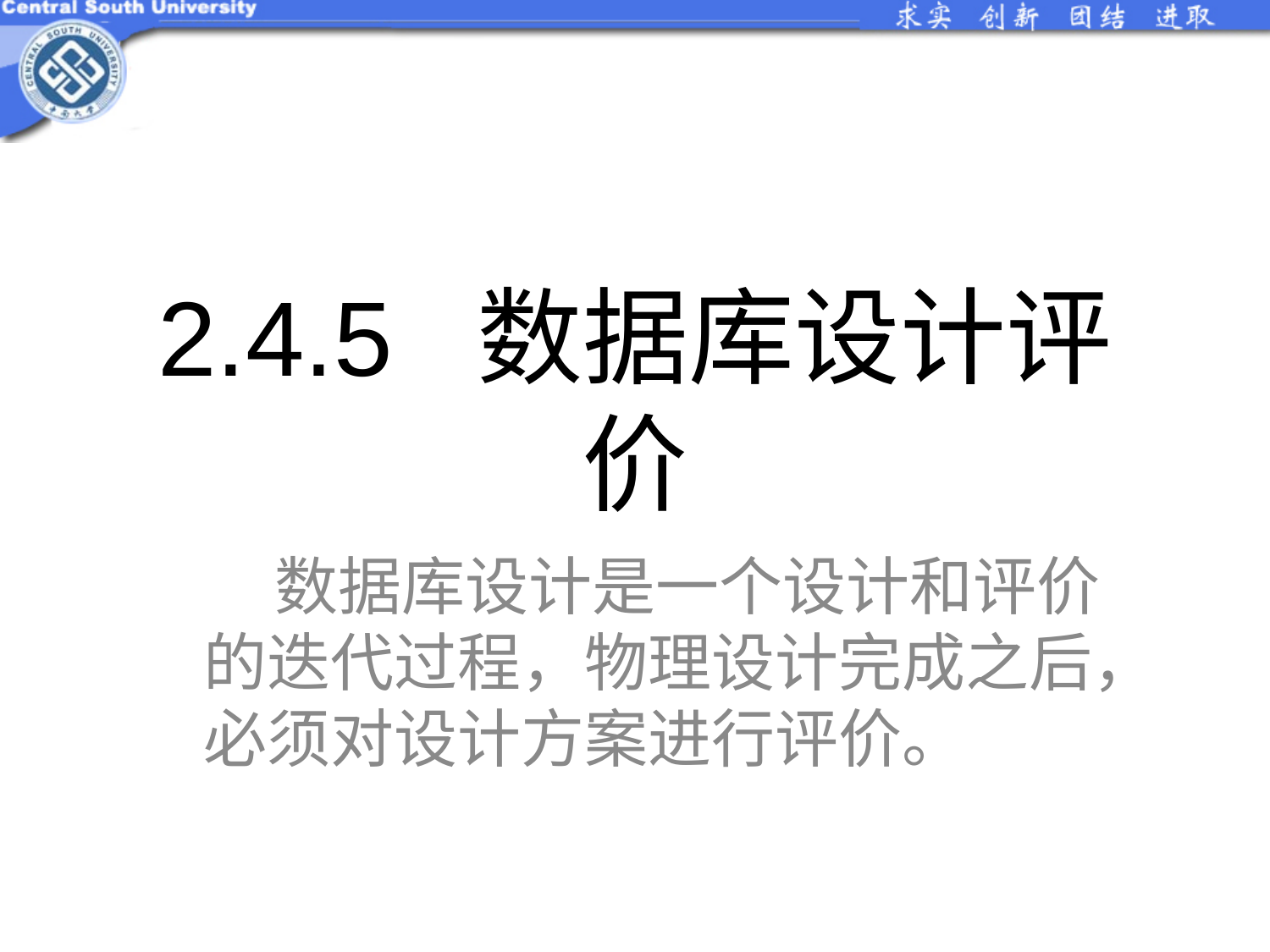

# 2.4.5  数据库设计评价
    数据库设计是一个设计和评价的迭代过程，物理设计完成之后，必须对设计方案进行评价。